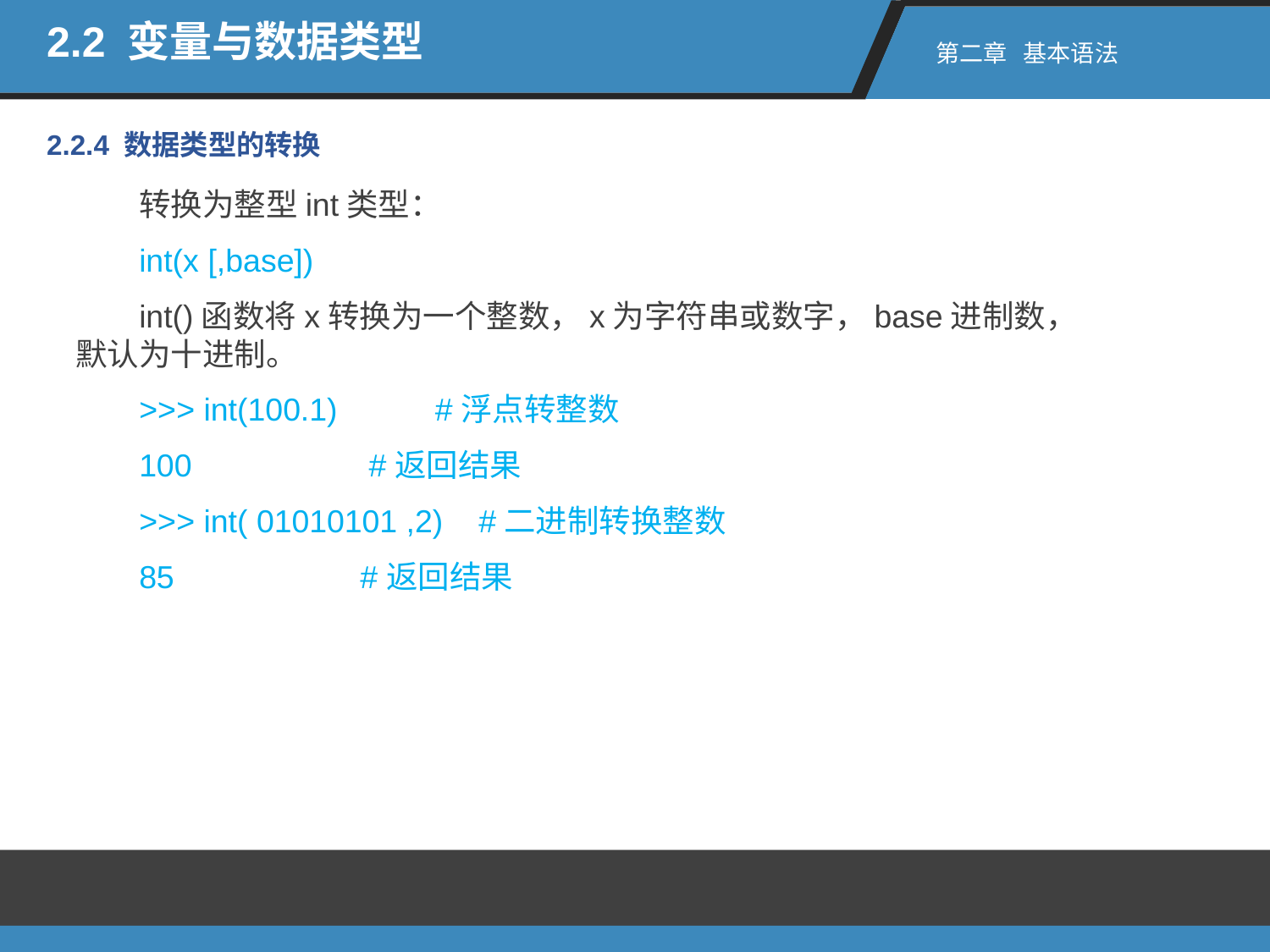

2.2 变量与数据类型
第二章   基本语法
2.2.4 数据类型的转换
转换为整型int类型：
int(x [,base])
int()函数将x转换为一个整数，x为字符串或数字，base进制数，默认为十进制。
>>> int(100.1)           #浮点转整数
100                    #返回结果
>>> int( 01010101 ,2)    #二进制转换整数
85                     #返回结果